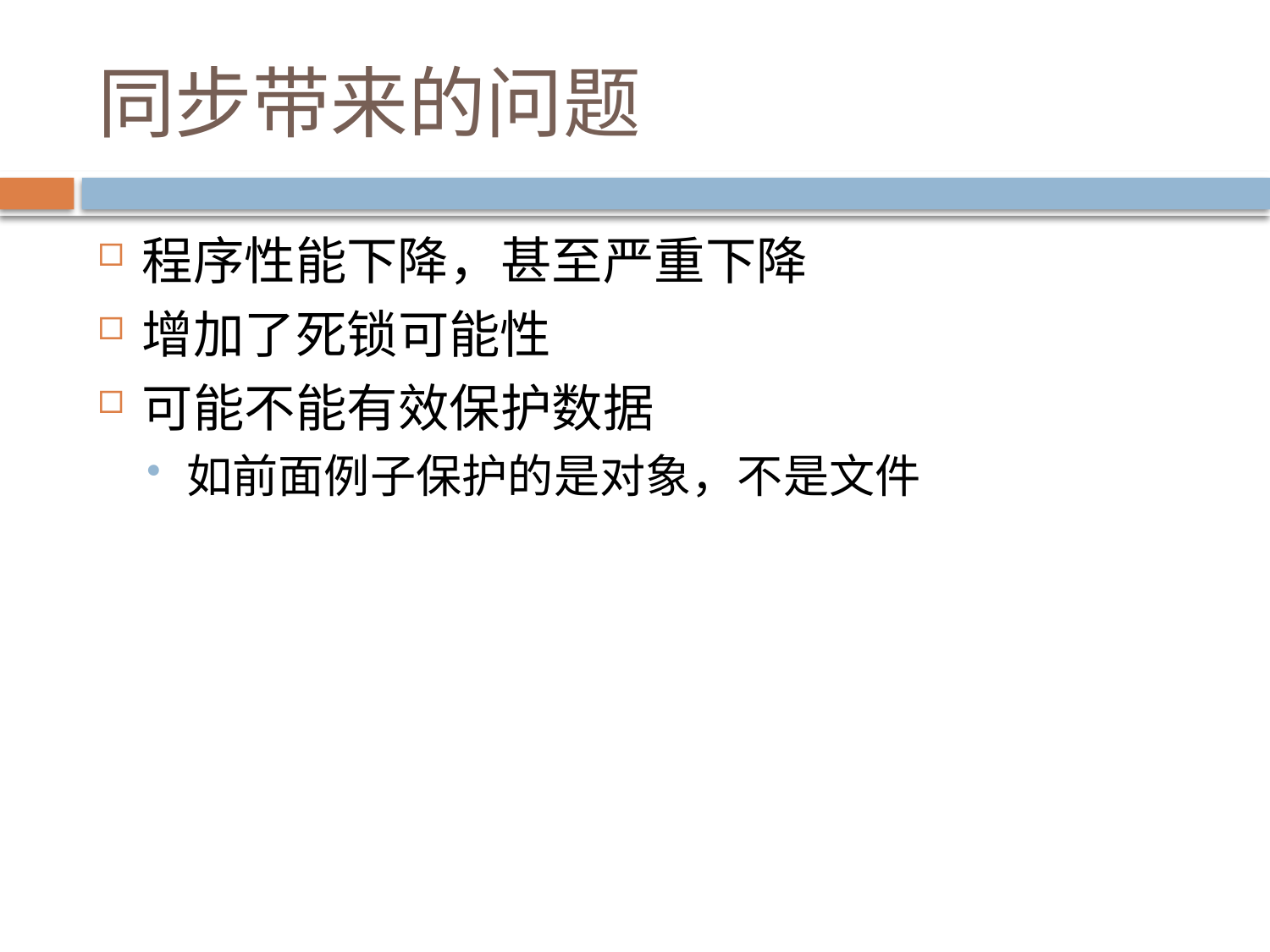

# 同步带来的问题
程序性能下降，甚至严重下降
增加了死锁可能性
可能不能有效保护数据
如前面例子保护的是对象，不是文件